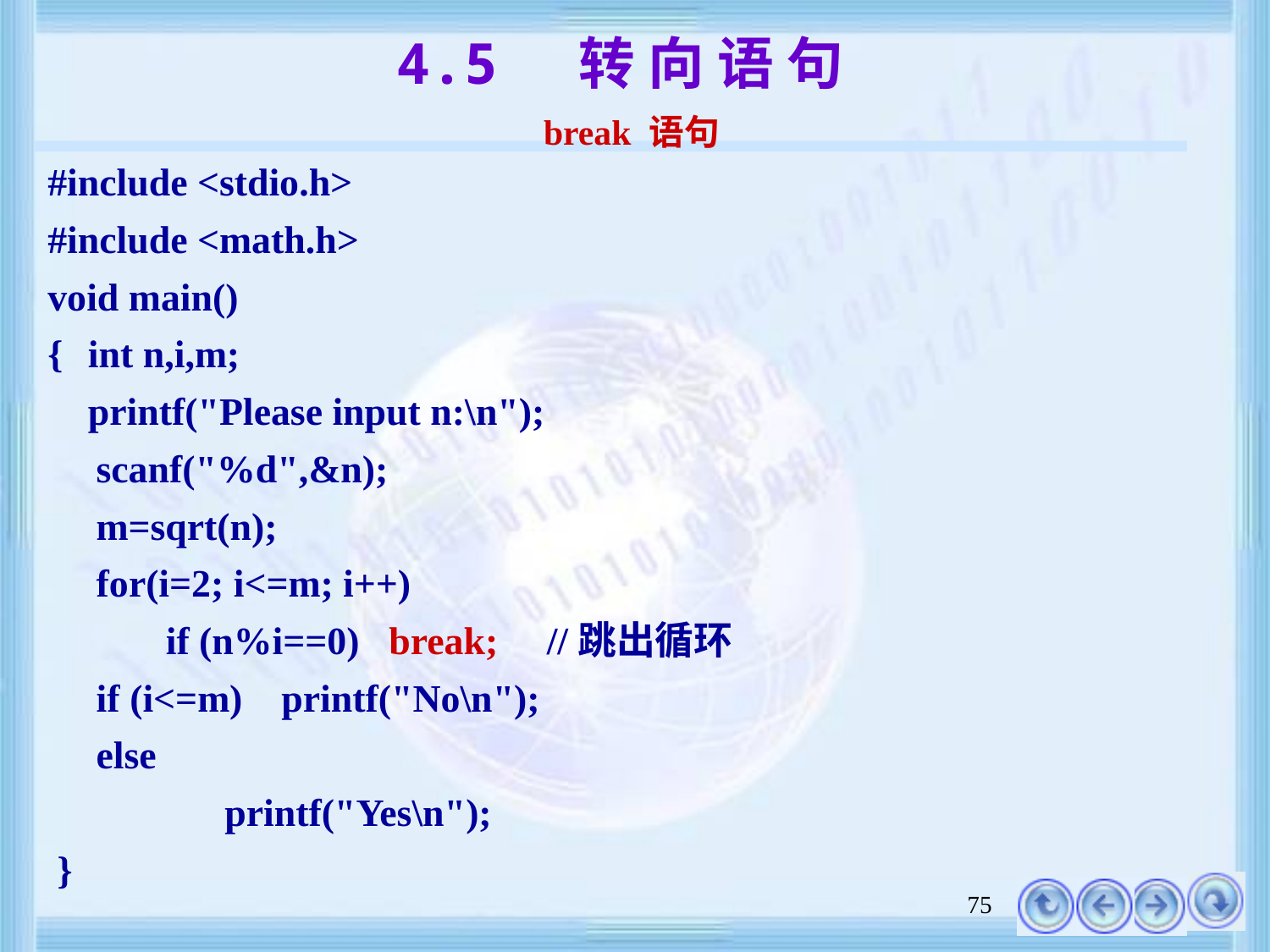

# 4.5  转 向 语 句 break 语句
#include <stdio.h>
#include <math.h>
void main()
{	int n,i,m;
	printf("Please input n:\n");
     scanf("%d",&n);
     m=sqrt(n);
     for(i=2; i<=m; i++)
	        if (n%i==0)   break;     //跳出循环
     if (i<=m)    printf("No\n");
     else
		 printf("Yes\n");
 }
75